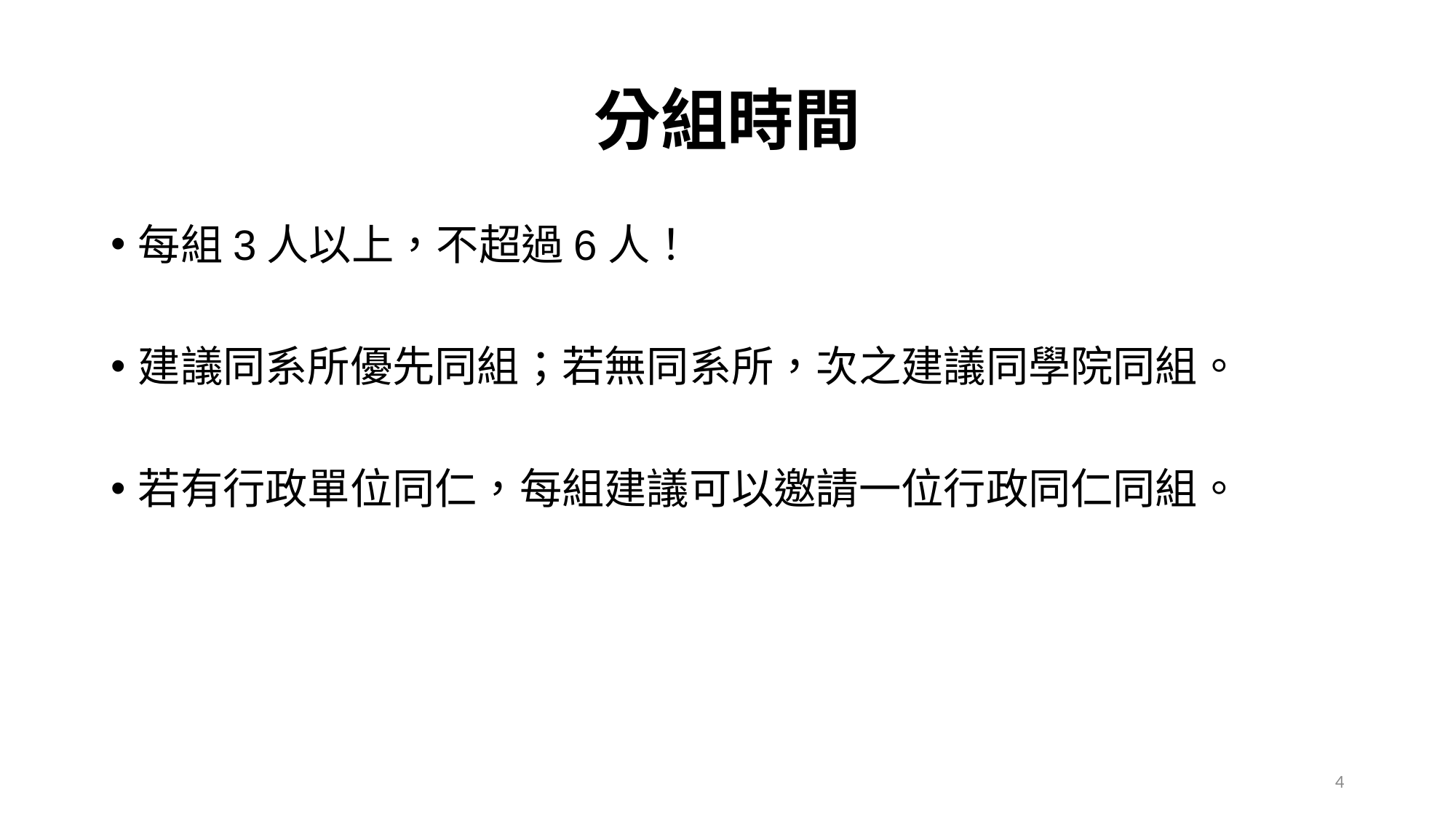

# 分組時間
每組3人以上，不超過6人！

建議同系所優先同組；若無同系所，次之建議同學院同組。

若有行政單位同仁，每組建議可以邀請一位行政同仁同組。
4